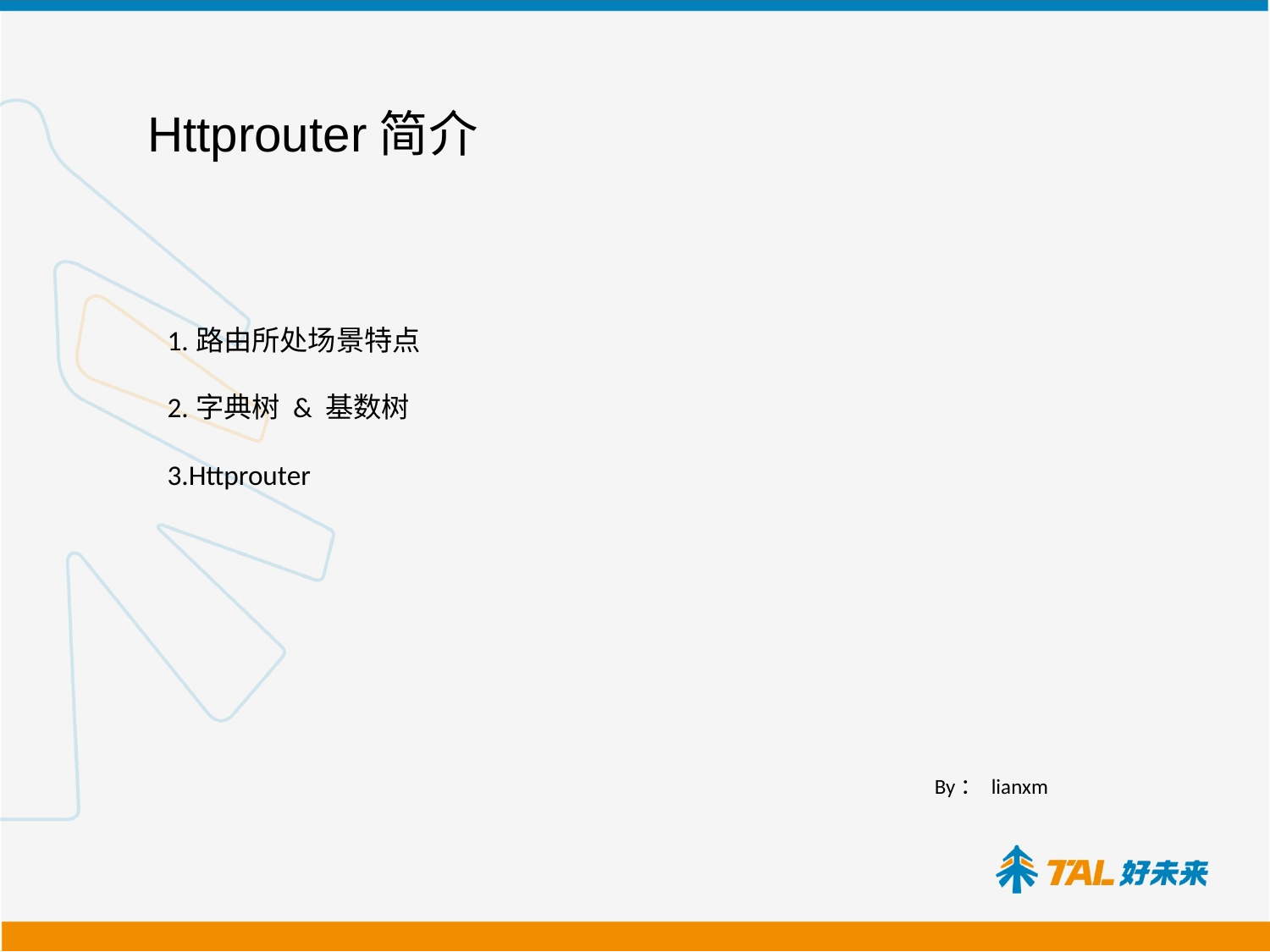

Httprouter简介
1.路由所处场景特点

2.字典树 & 基数树

3.Httprouter
By： lianxm